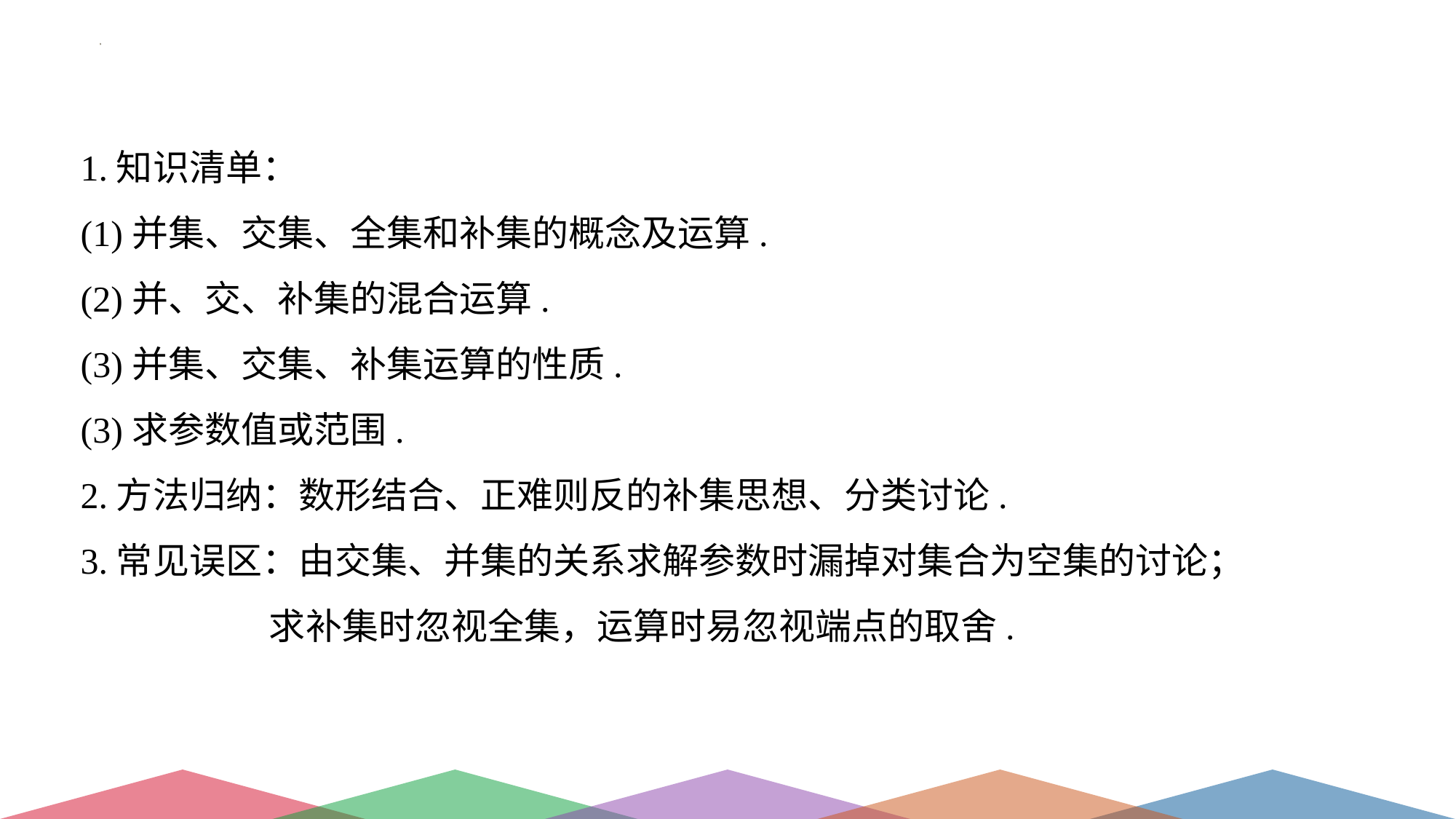

1.知识清单：
(1)并集、交集、全集和补集的概念及运算.
(2)并、交、补集的混合运算.
(3)并集、交集、补集运算的性质.
(3)求参数值或范围.
2.方法归纳：数形结合、正难则反的补集思想、分类讨论.
3.常见误区：由交集、并集的关系求解参数时漏掉对集合为空集的讨论；
                      求补集时忽视全集，运算时易忽视端点的取舍.